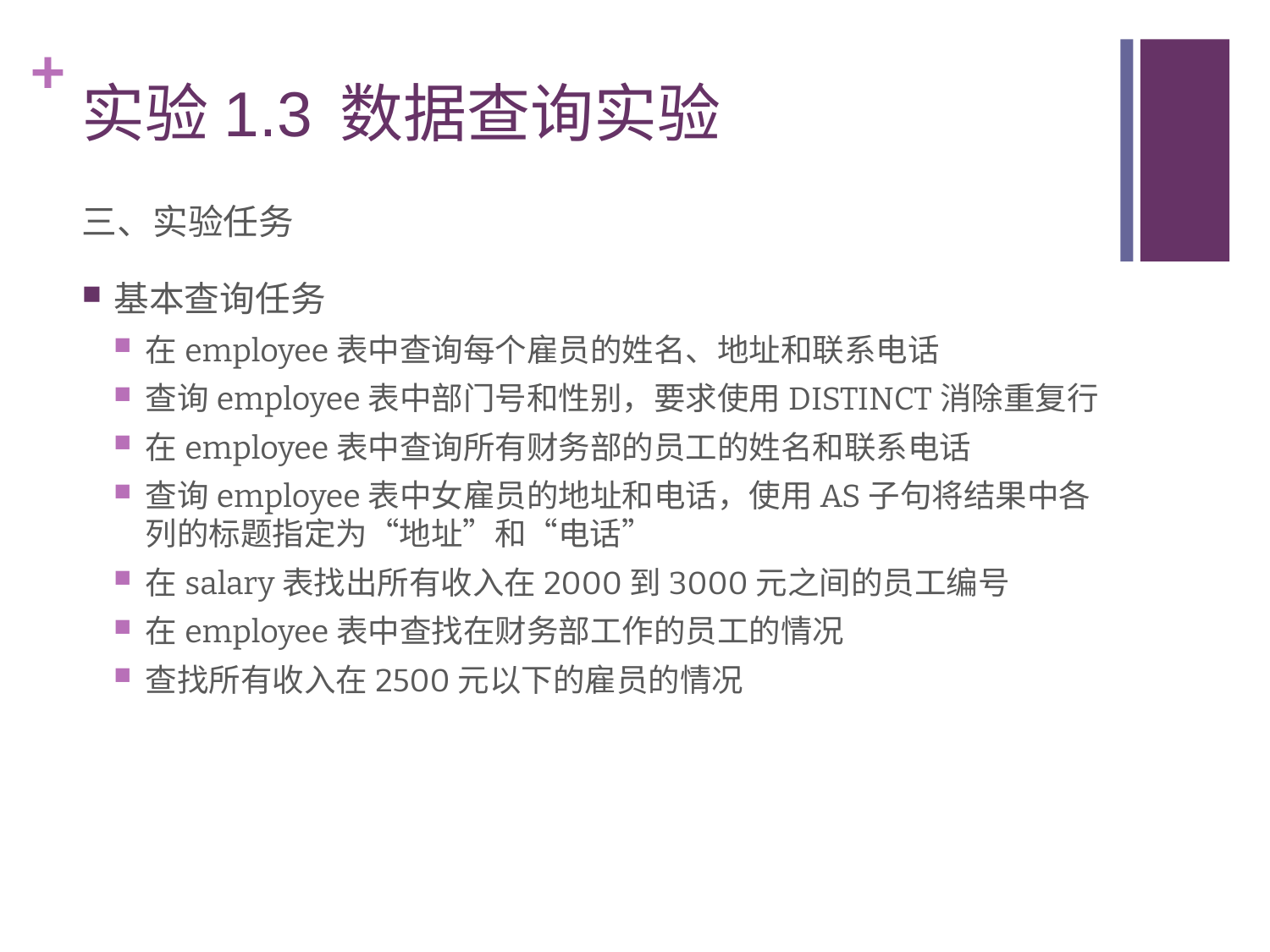

# 实验1.3 数据查询实验
三、实验任务
基本查询任务
在employee表中查询每个雇员的姓名、地址和联系电话
查询employee表中部门号和性别，要求使用DISTINCT消除重复行
在employee表中查询所有财务部的员工的姓名和联系电话
查询employee表中女雇员的地址和电话，使用AS子句将结果中各列的标题指定为“地址”和“电话”
在salary表找出所有收入在2000到3000元之间的员工编号
在employee表中查找在财务部工作的员工的情况
查找所有收入在2500元以下的雇员的情况